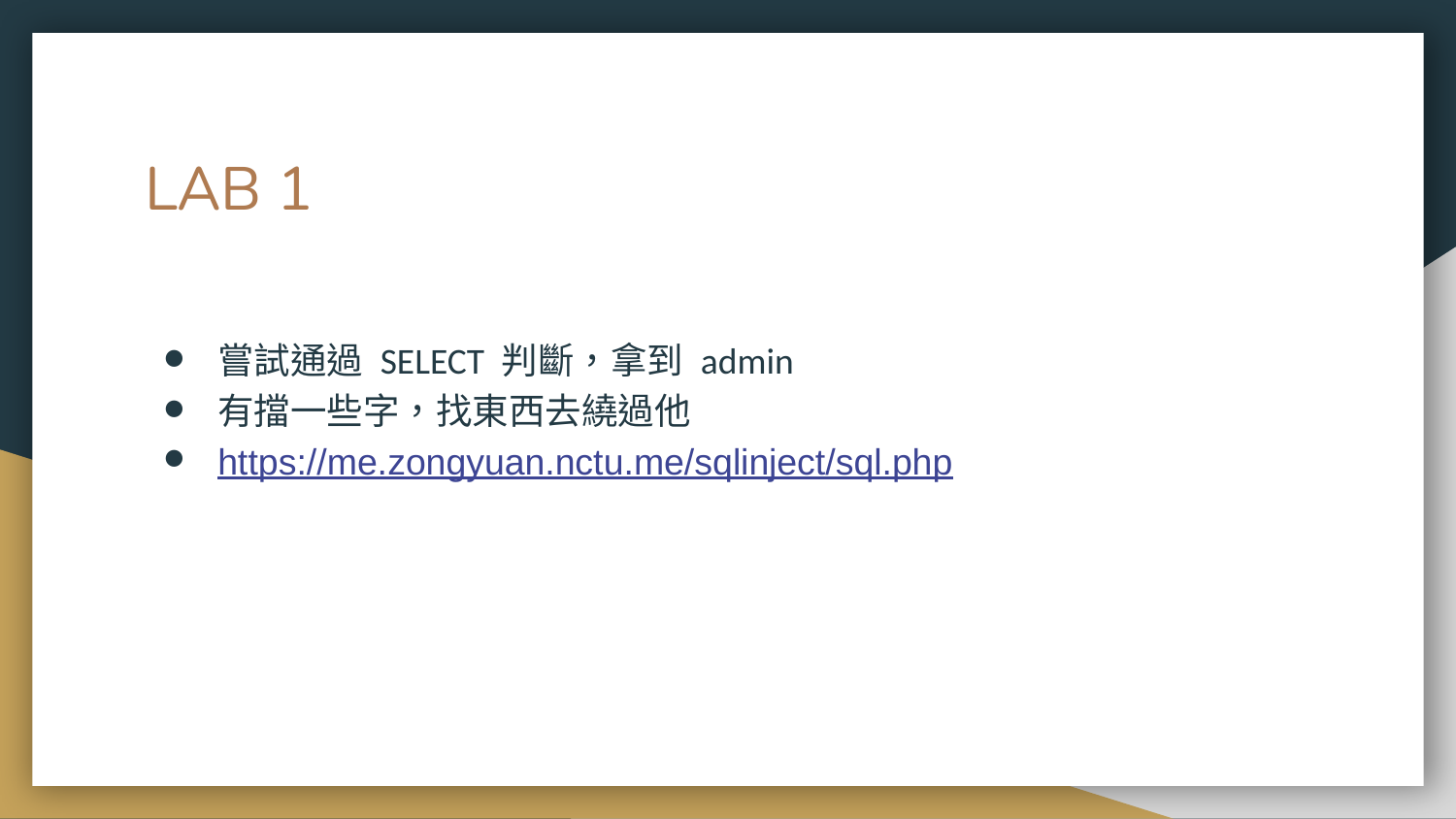

# LAB 1
嘗試通過 SELECT 判斷，拿到 admin
有擋一些字，找東西去繞過他
https://me.zongyuan.nctu.me/sqlinject/sql.php